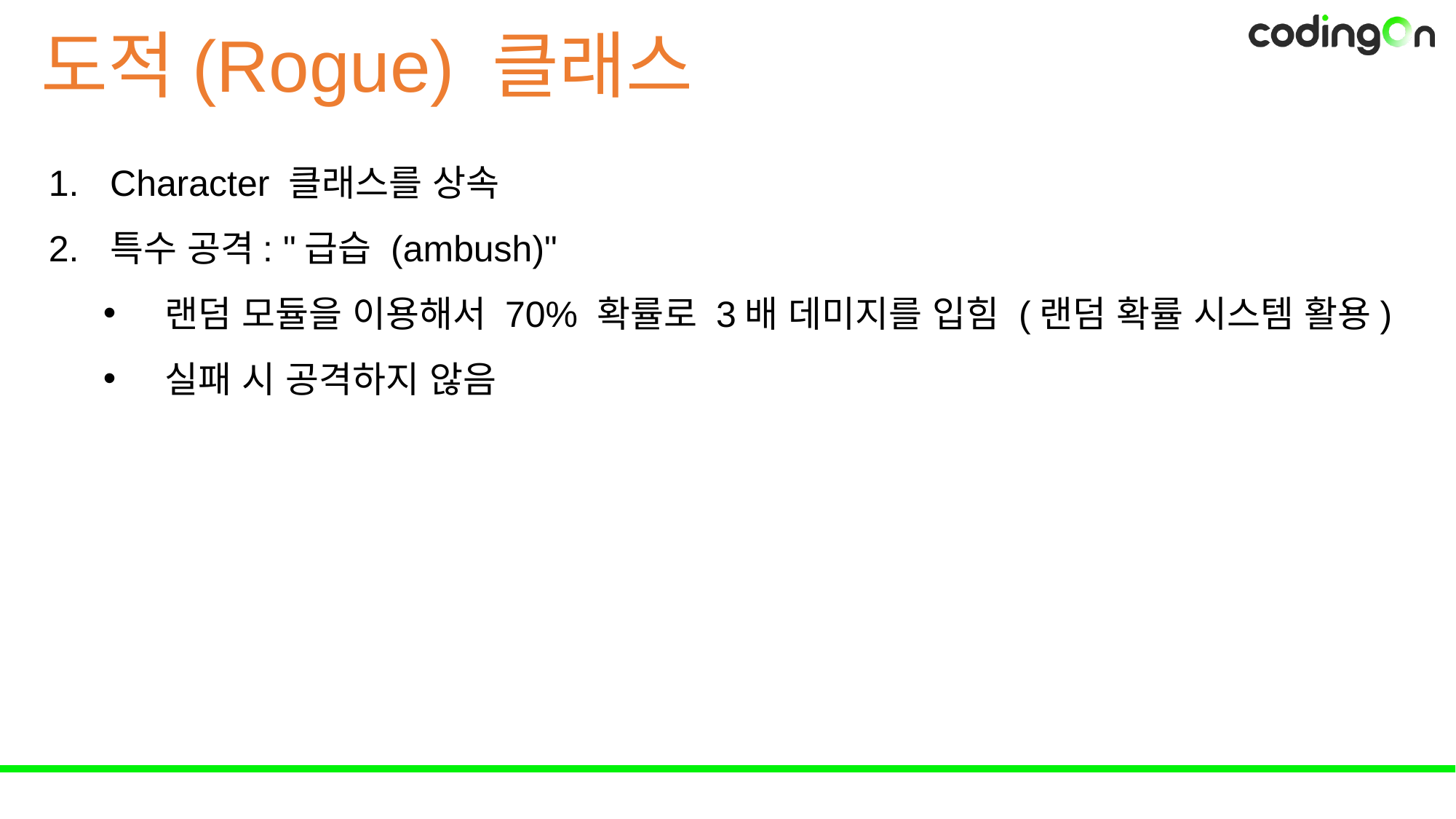

도적(Rogue) 클래스
Character 클래스를 상속
특수 공격: "급습 (ambush)"
랜덤 모듈을 이용해서 70% 확률로 3배 데미지를 입힘 (랜덤 확률 시스템 활용)
실패 시 공격하지 않음